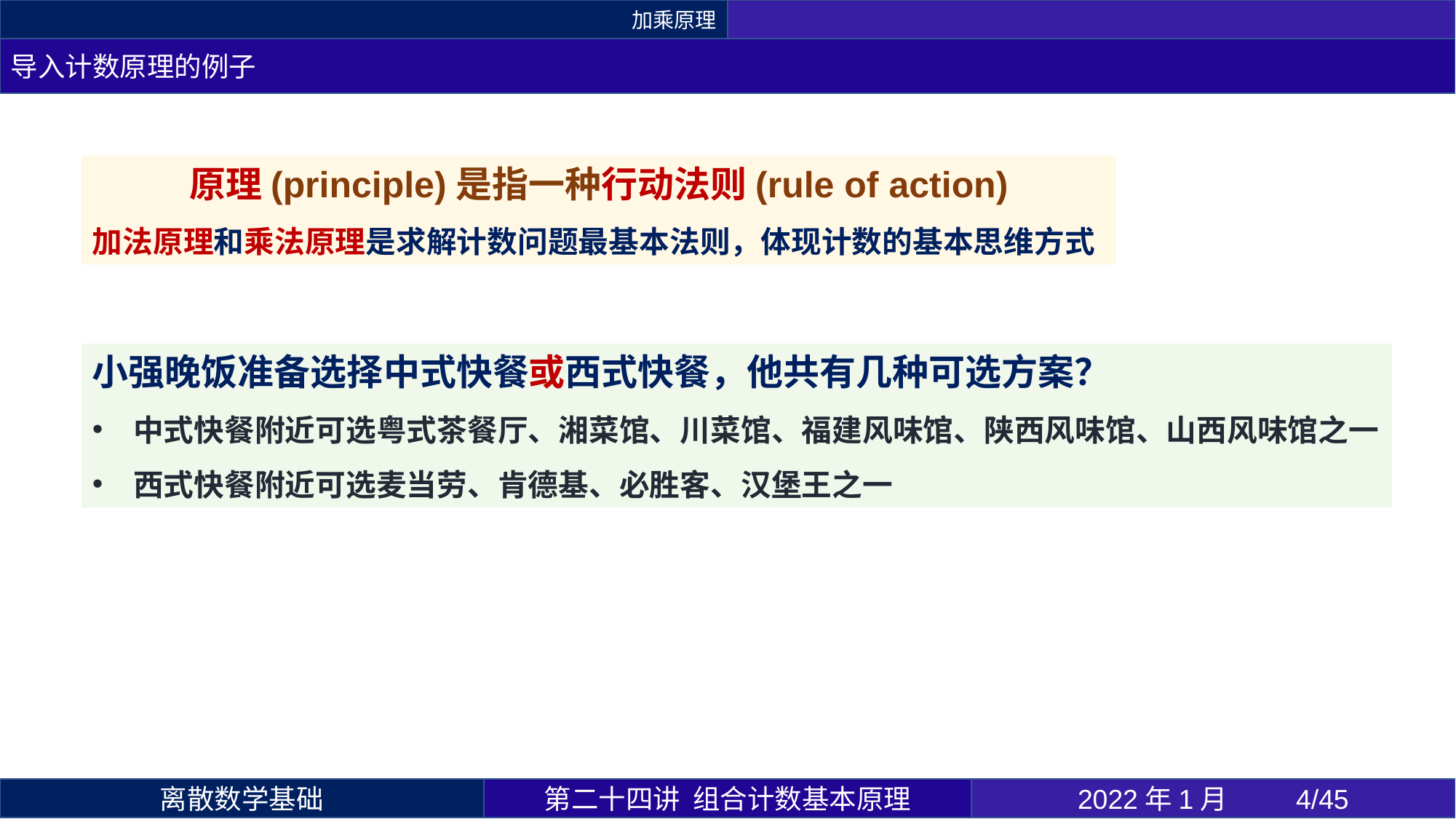

加乘原理
导入计数原理的例子
原理(principle)是指一种行动法则(rule of action)
加法原理和乘法原理是求解计数问题最基本法则，体现计数的基本思维方式
小强晚饭准备选择中式快餐或西式快餐，他共有几种可选方案？
中式快餐附近可选粤式茶餐厅、湘菜馆、川菜馆、福建风味馆、陕西风味馆、山西风味馆之一
西式快餐附近可选麦当劳、肯德基、必胜客、汉堡王之一
第二十四讲  组合计数基本原理
2022年1月 	4/45
离散数学基础